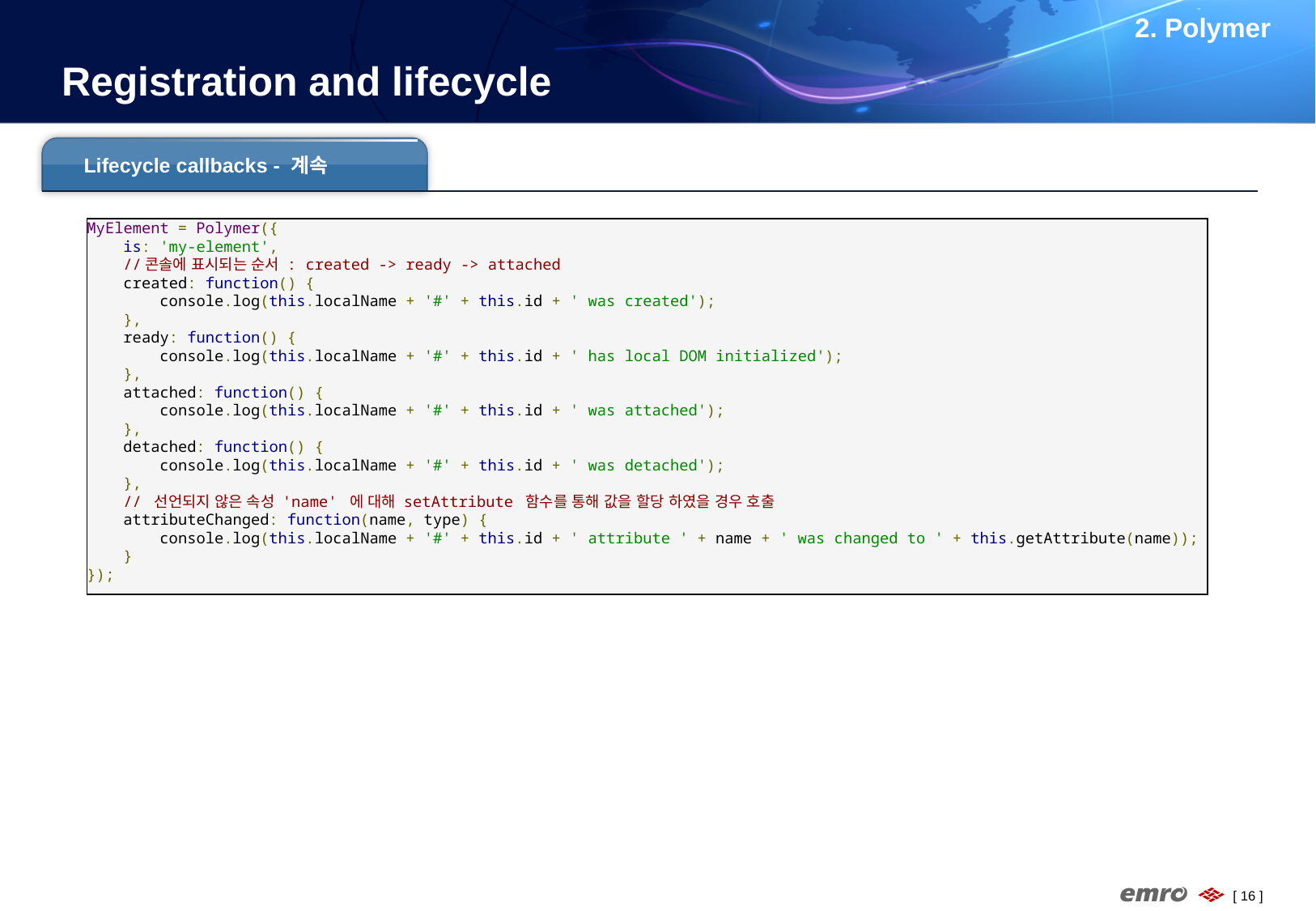

2. Polymer
# Registration and lifecycle

Lifecycle callbacks - 계속
MyElement = Polymer({
    is: 'my-element',
    //콘솔에 표시되는 순서 : created -> ready -> attached
    created: function() {
        console.log(this.localName + '#' + this.id + ' was created');
    },
    ready: function() {
        console.log(this.localName + '#' + this.id + ' has local DOM initialized');
    },
    attached: function() {
        console.log(this.localName + '#' + this.id + ' was attached');
    },
    detached: function() {
        console.log(this.localName + '#' + this.id + ' was detached');
    },
    // 선언되지 않은 속성 'name' 에 대해 setAttribute 함수를 통해 값을 할당 하였을 경우 호출
    attributeChanged: function(name, type) {
        console.log(this.localName + '#' + this.id + ' attribute ' + name + ' was changed to ' + this.getAttribute(name));
    }
});